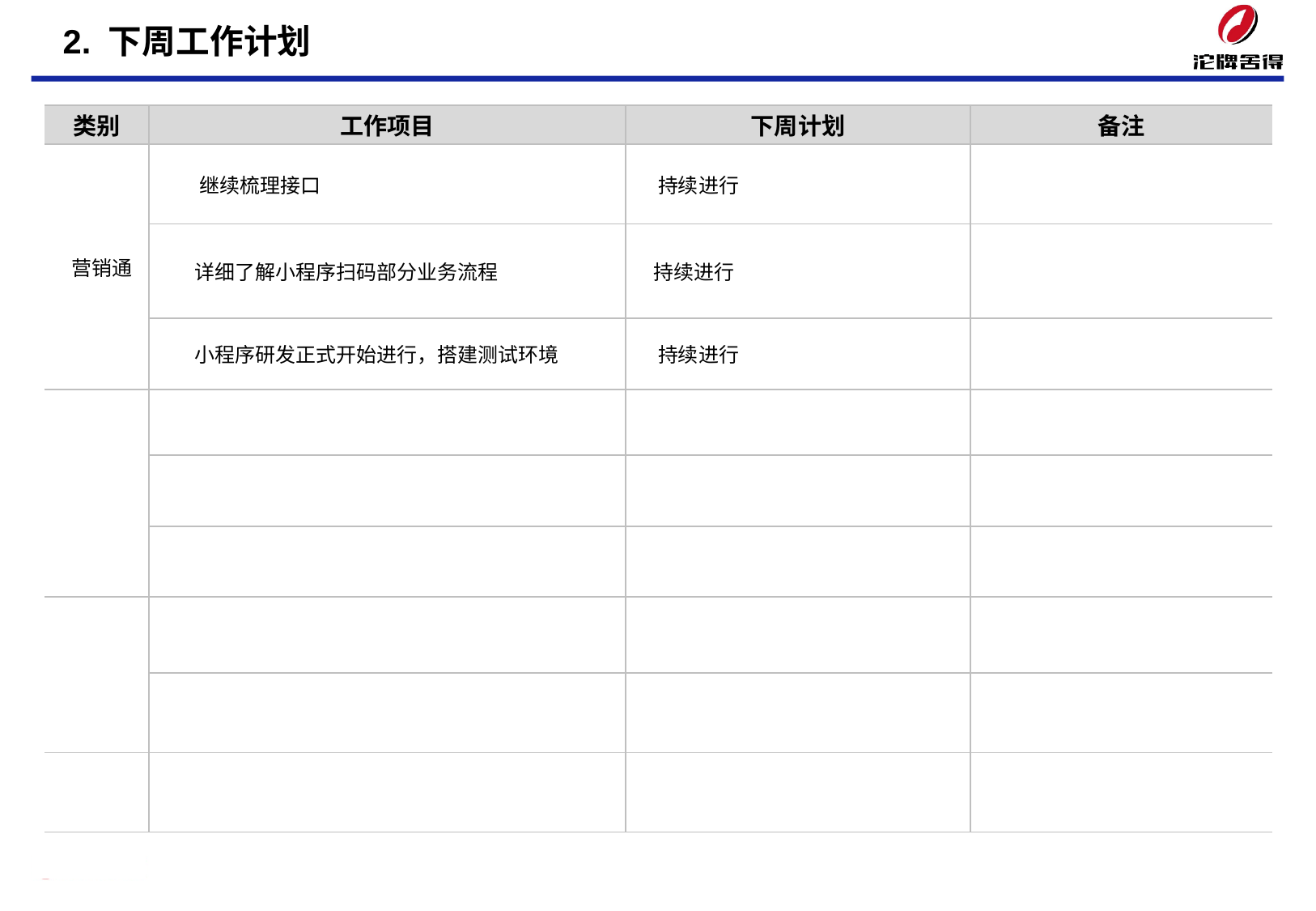

# 2. 下周工作计划
| 类别 | 工作项目 | 下周计划 | 备注 |
| --- | --- | --- | --- |
| 营销通 | 继续梳理接口 | 持续进行 |  |
|  | 详细了解小程序扫码部分业务流程 | 持续进行 |  |
|  | 小程序研发正式开始进行，搭建测试环境 | 持续进行 |  |
|  |  |  |  |
|  |  |  |  |
|  |  |  |  |
|  |  |  |  |
|  |  |  |  |
|  |  |  |  |
3